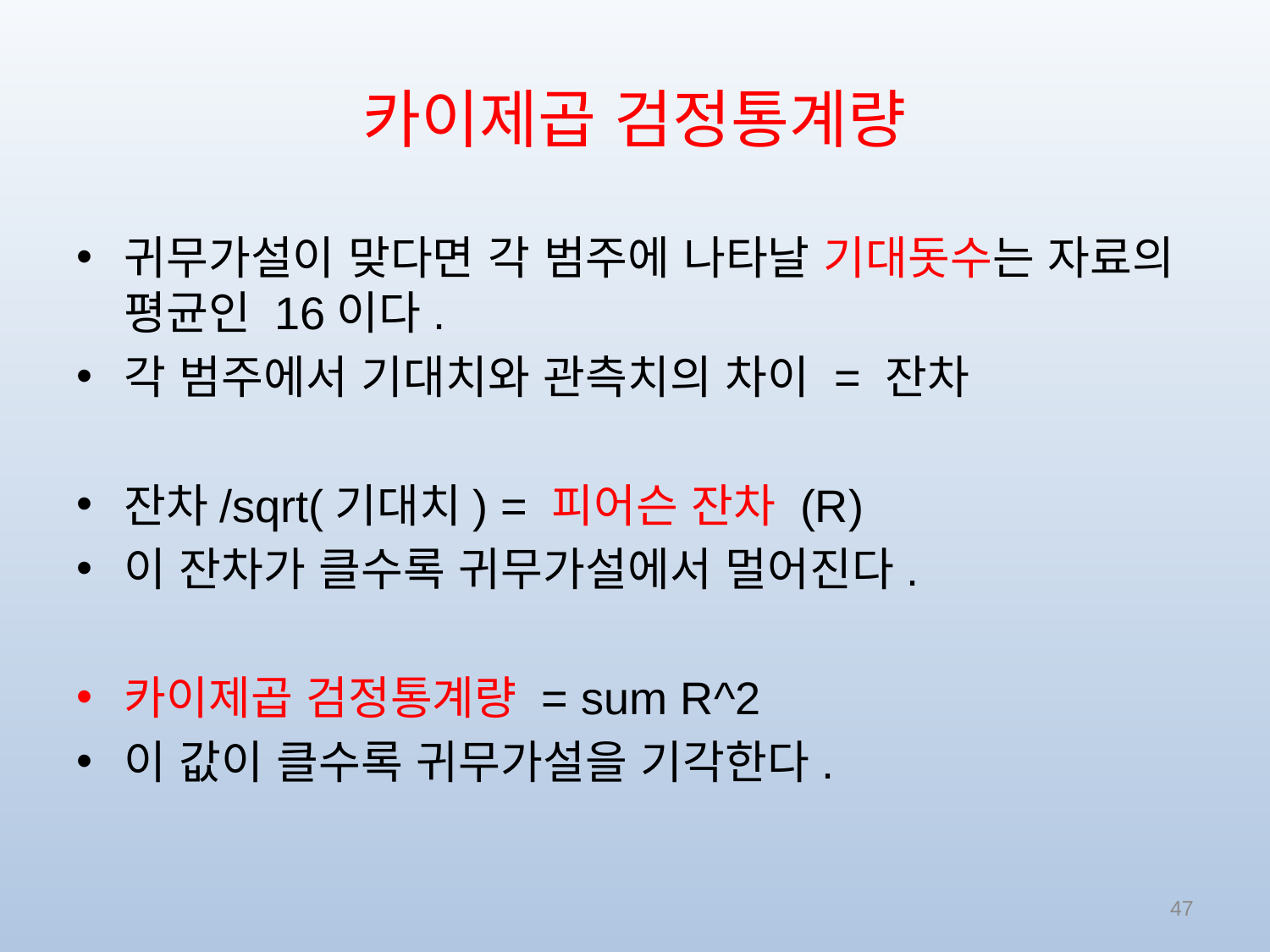

# 카이제곱 검정통계량
귀무가설이 맞다면 각 범주에 나타날 기대돗수는 자료의 평균인 16이다.
각 범주에서 기대치와 관측치의 차이 = 잔차

잔차/sqrt(기대치) = 피어슨 잔차 (R)
이 잔차가 클수록 귀무가설에서 멀어진다.

카이제곱 검정통계량 = sum R^2
이 값이 클수록 귀무가설을 기각한다.

47